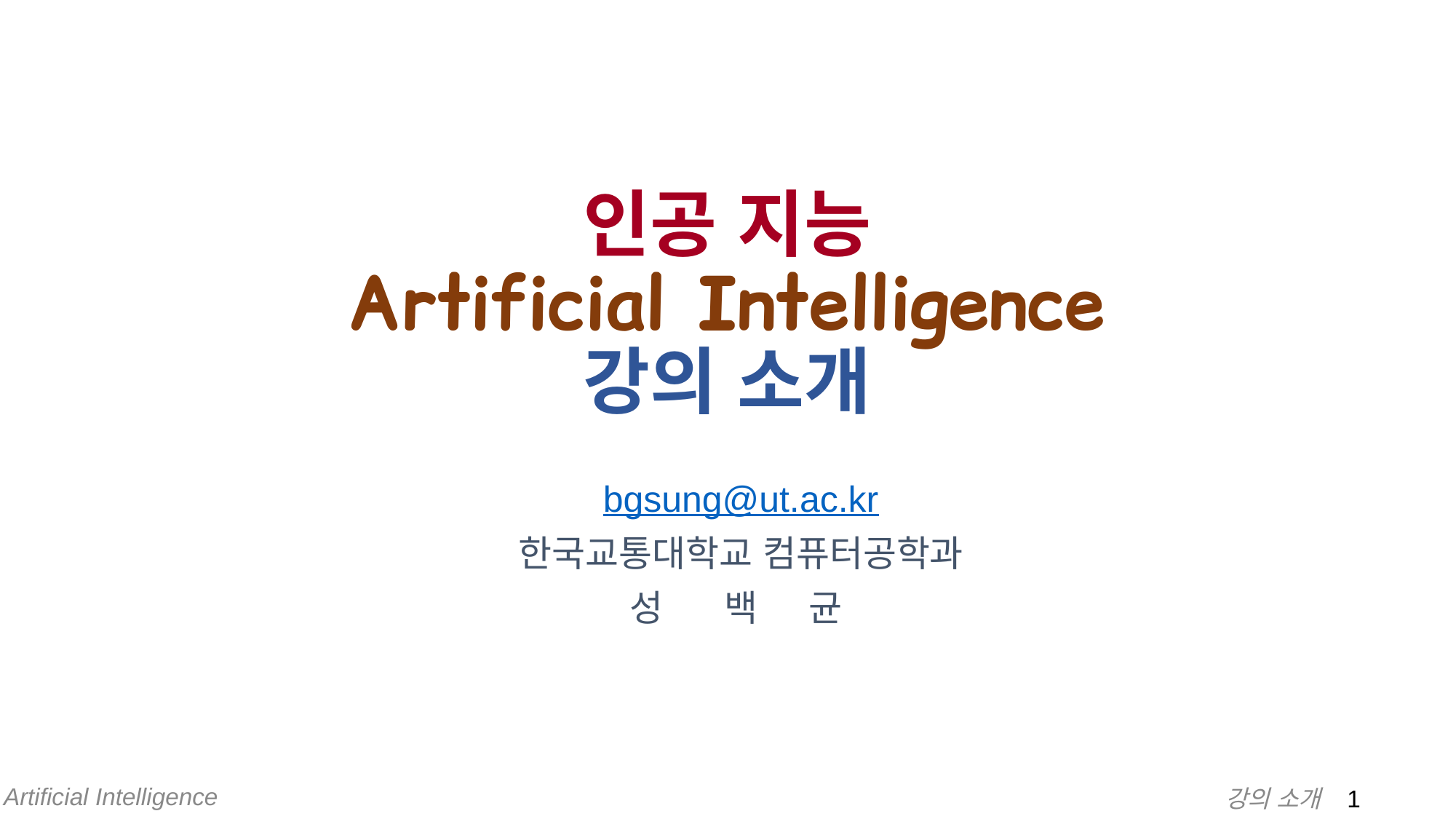

# 인공 지능 Artificial Intelligence 강의 소개
bgsung@ut.ac.kr
한국교통대학교 컴퓨터공학과
성      백     균